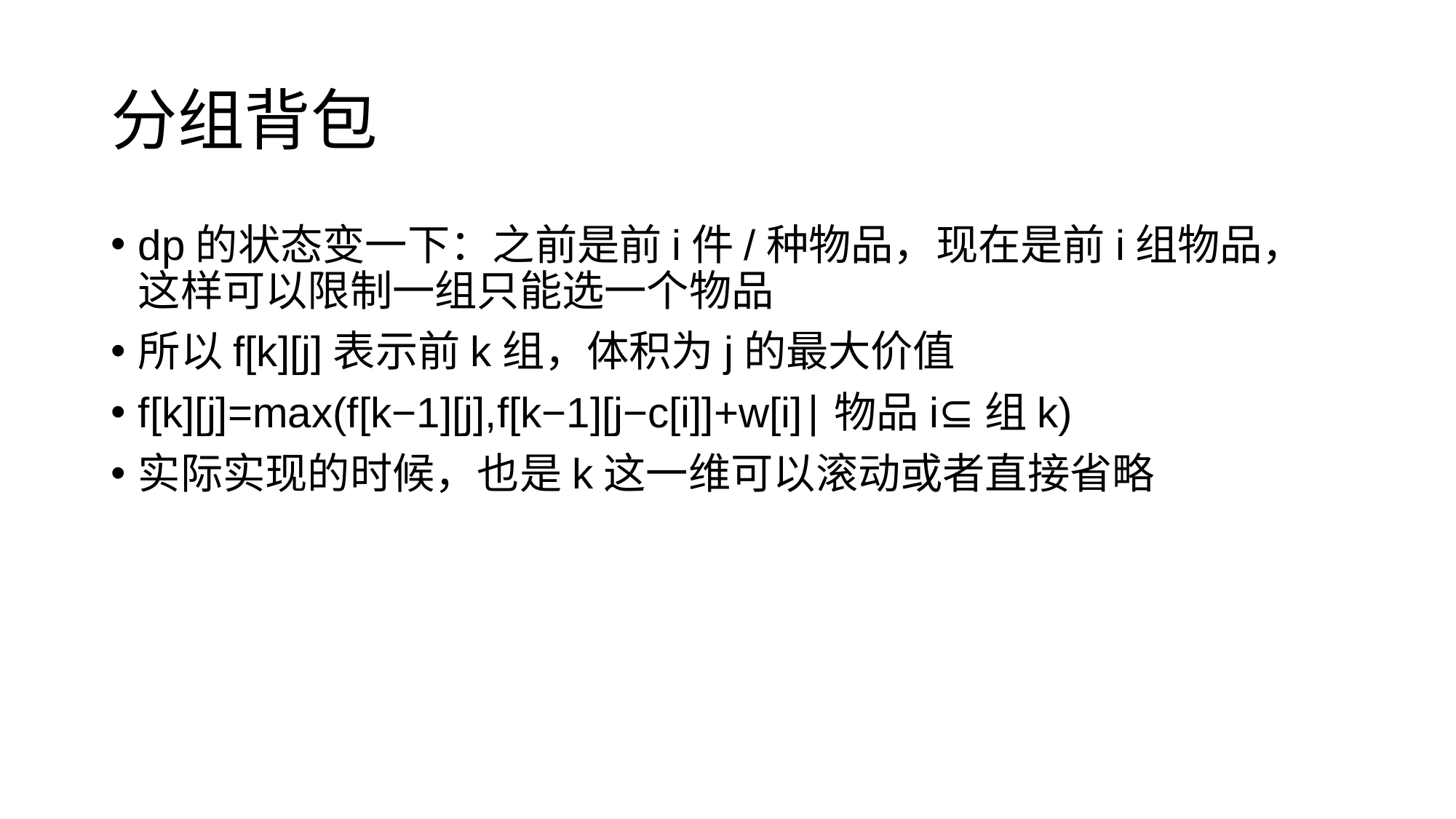

# 分组背包
dp的状态变一下：之前是前i件/种物品，现在是前i组物品，这样可以限制一组只能选一个物品
所以f[k][j]表示前k组，体积为j的最大价值
f[k][j]=max(f[k−1][j],f[k−1][j−c[i]]+w[i]∣物品i⊆组k)
实际实现的时候，也是k这一维可以滚动或者直接省略